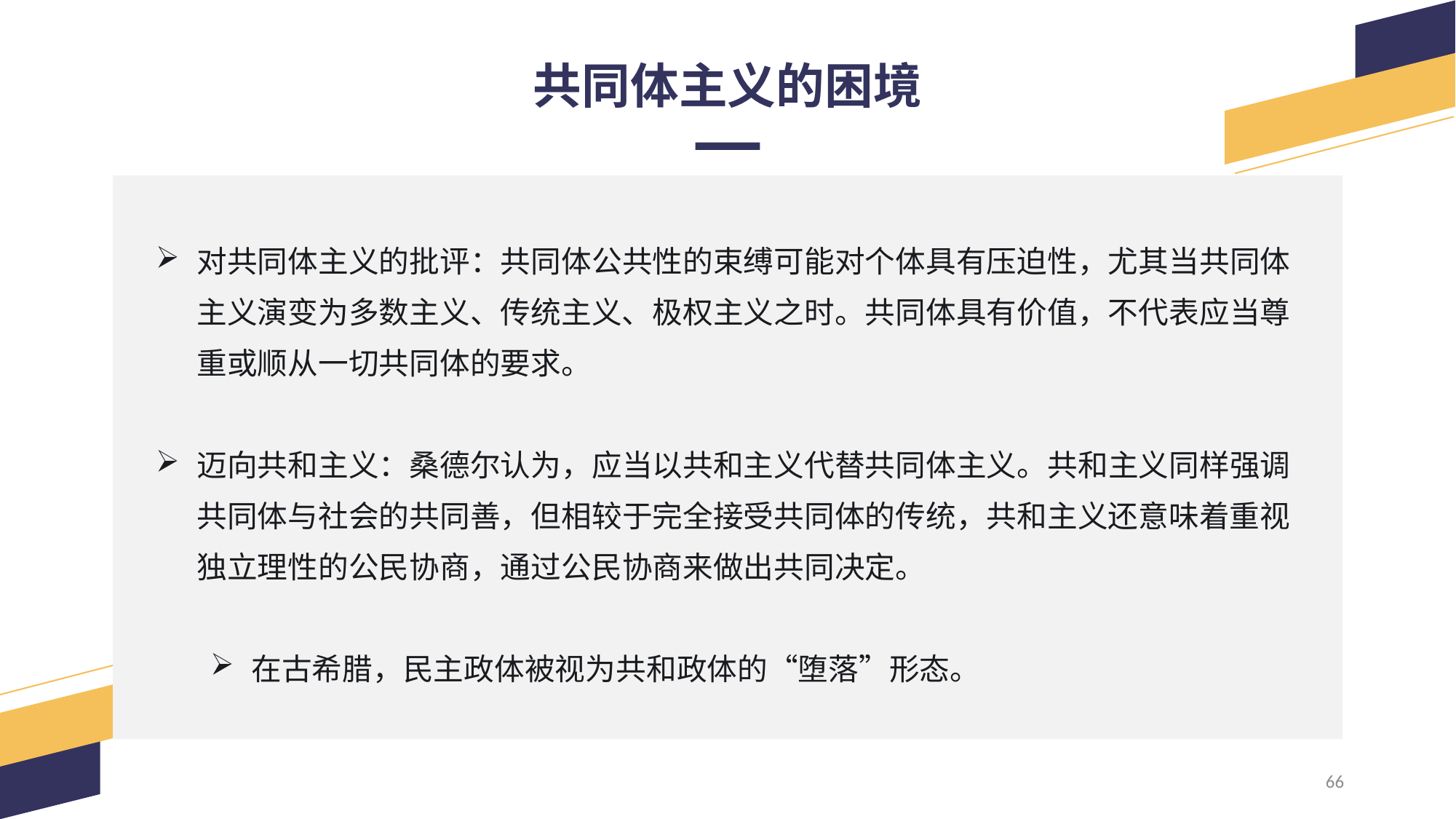

共同体主义的困境

对共同体主义的批评：共同体公共性的束缚可能对个体具有压迫性，尤其当共同体主义演变为多数主义、传统主义、极权主义之时。共同体具有价值，不代表应当尊重或顺从一切共同体的要求。

迈向共和主义：桑德尔认为，应当以共和主义代替共同体主义。共和主义同样强调共同体与社会的共同善，但相较于完全接受共同体的传统，共和主义还意味着重视独立理性的公民协商，通过公民协商来做出共同决定。

在古希腊，民主政体被视为共和政体的“堕落”形态。

66